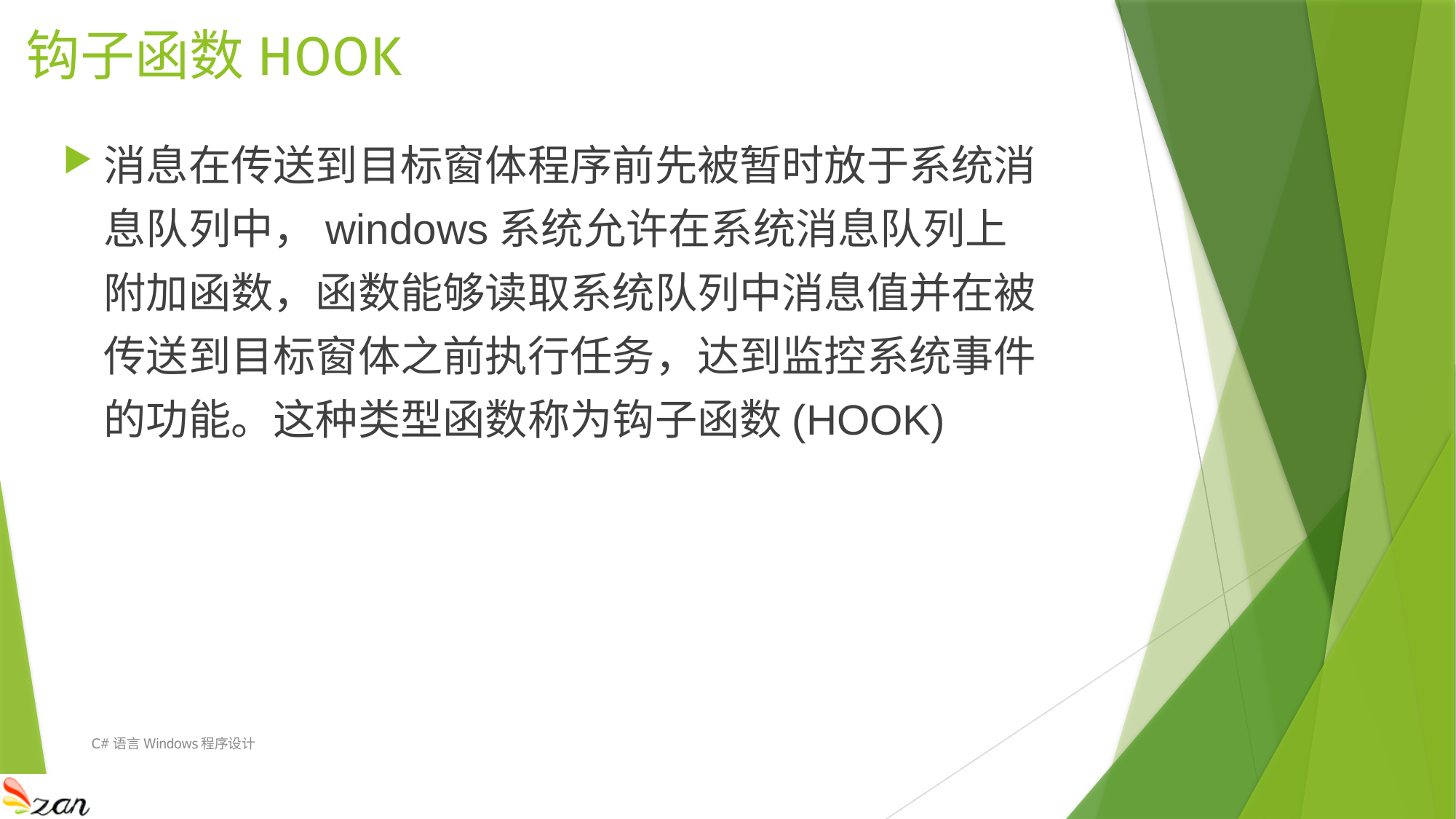

# 钩子函数HOOK
消息在传送到目标窗体程序前先被暂时放于系统消息队列中，windows系统允许在系统消息队列上附加函数，函数能够读取系统队列中消息值并在被传送到目标窗体之前执行任务，达到监控系统事件的功能。这种类型函数称为钩子函数(HOOK)
C#语言Windows程序设计